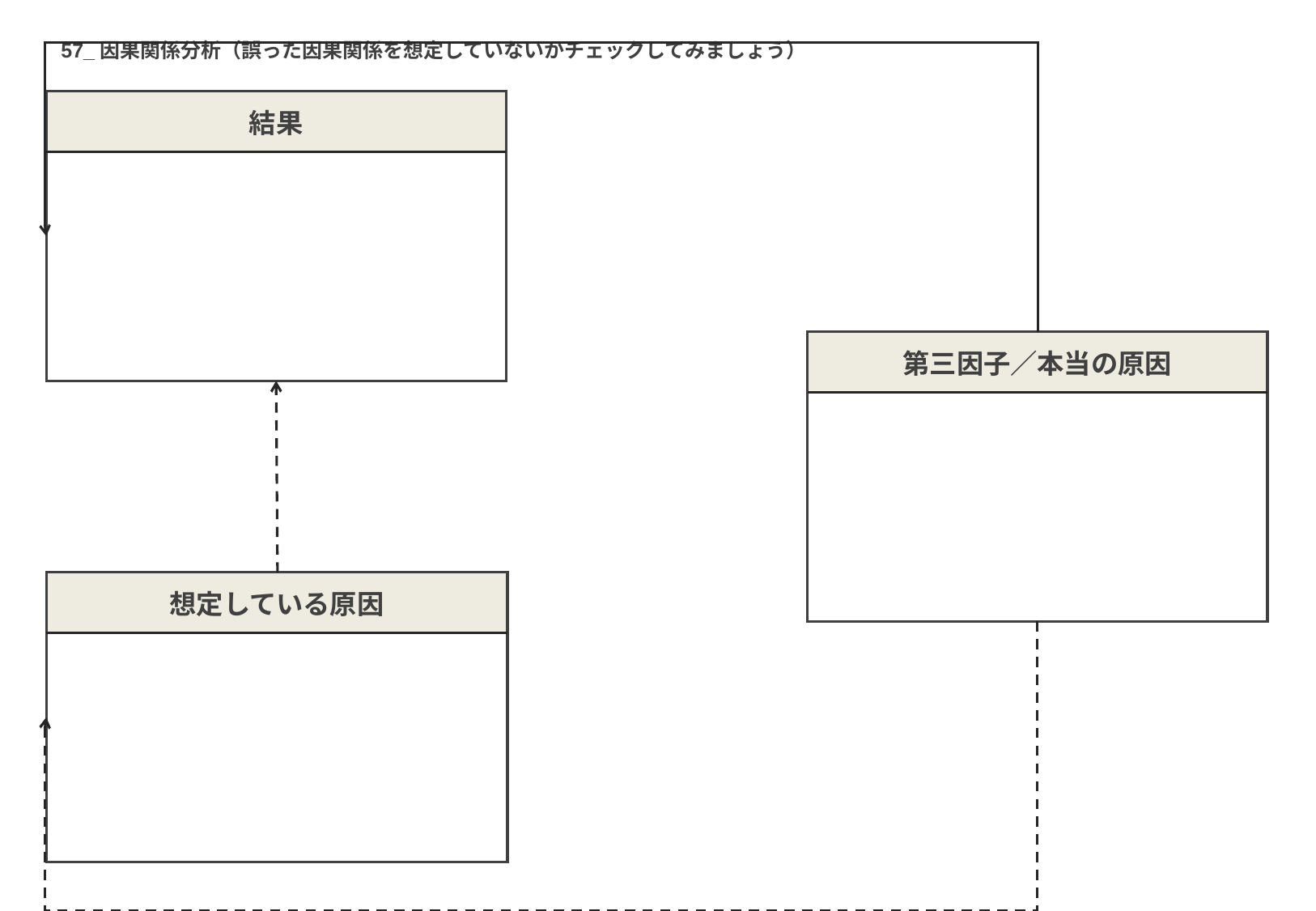

57_因果関係分析（誤った因果関係を想定していないかチェックしてみましょう）

結果

第三因子／本当の原因

想定している原因